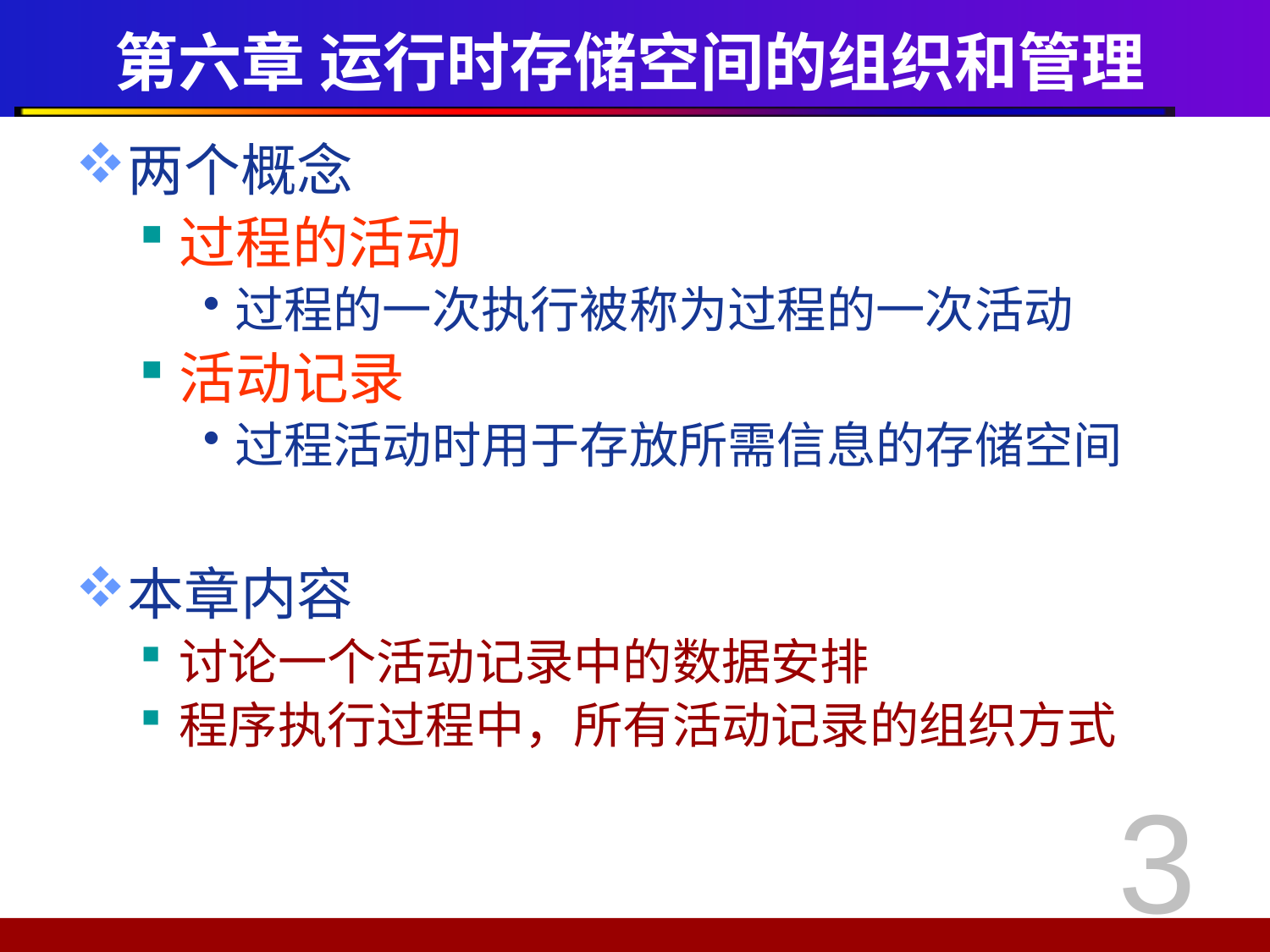

# 第六章 运行时存储空间的组织和管理
两个概念
过程的活动
过程的一次执行被称为过程的一次活动
活动记录
过程活动时用于存放所需信息的存储空间

本章内容
讨论一个活动记录中的数据安排
程序执行过程中，所有活动记录的组织方式
3